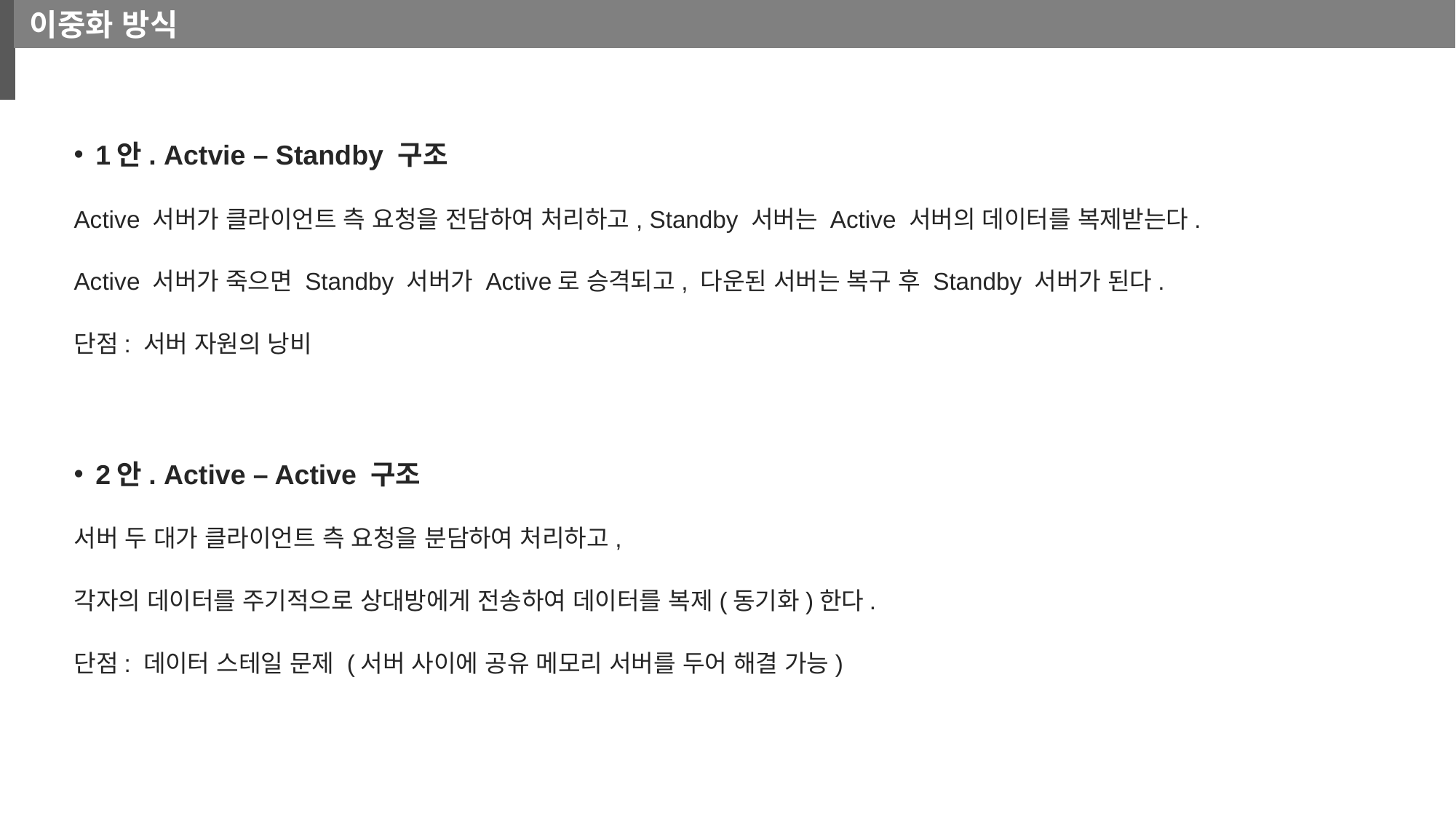

이중화 방식
1안. Actvie – Standby 구조
Active 서버가 클라이언트 측 요청을 전담하여 처리하고, Standby 서버는 Active 서버의 데이터를 복제받는다.
Active 서버가 죽으면 Standby 서버가 Active로 승격되고, 다운된 서버는 복구 후 Standby 서버가 된다.
단점: 서버 자원의 낭비

2안. Active – Active 구조
서버 두 대가 클라이언트 측 요청을 분담하여 처리하고,
각자의 데이터를 주기적으로 상대방에게 전송하여 데이터를 복제(동기화)한다.
단점: 데이터 스테일 문제 (서버 사이에 공유 메모리 서버를 두어 해결 가능)